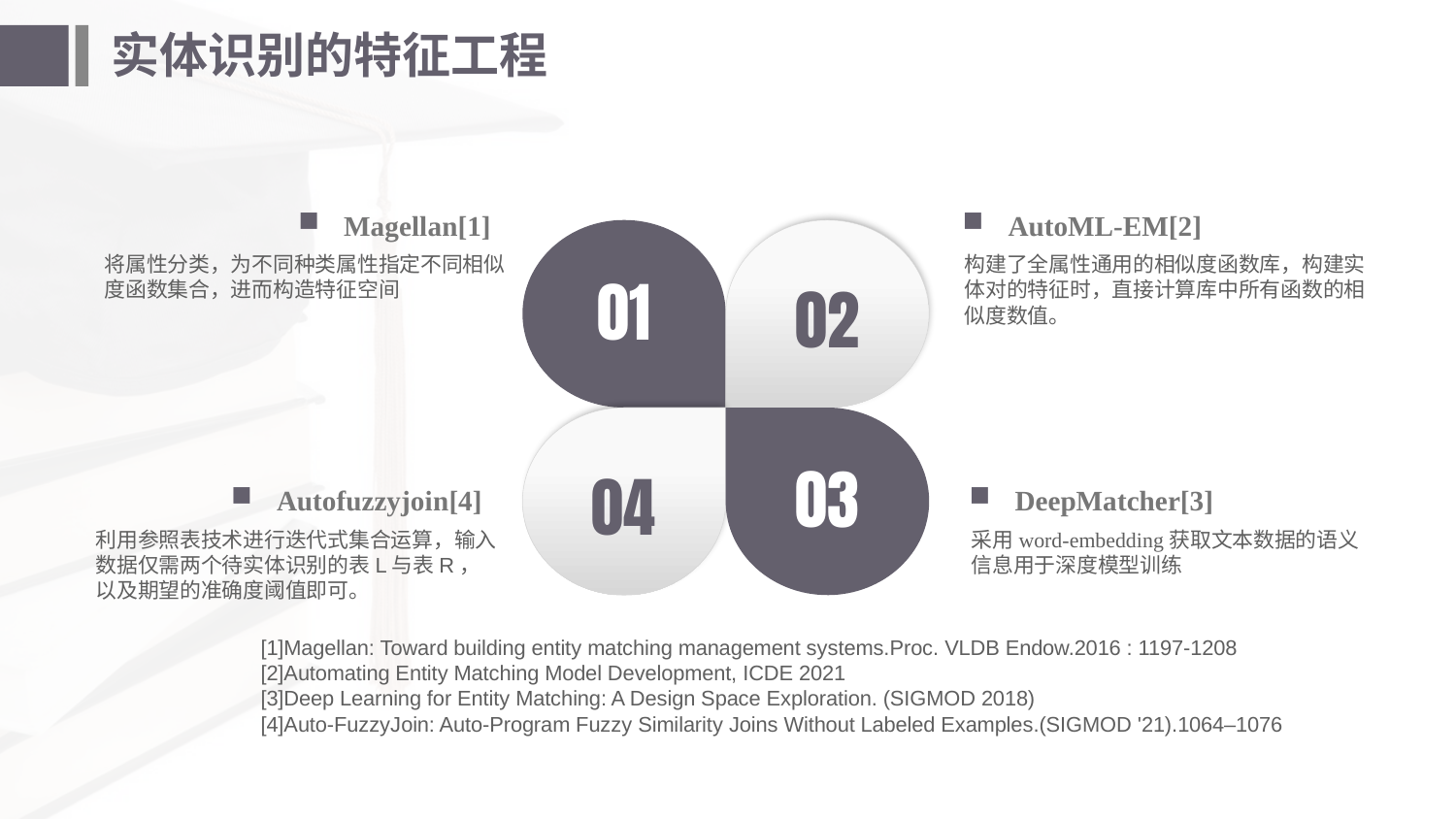

# 实体识别的特征工程
Magellan[1]
AutoML-EM[2]
01
02
将属性分类，为不同种类属性指定不同相似度函数集合，进而构造特征空间
构建了全属性通用的相似度函数库，构建实体对的特征时，直接计算库中所有函数的相似度数值。
04
03
Autofuzzyjoin[4]
DeepMatcher[3]
利用参照表技术进行迭代式集合运算，输入数据仅需两个待实体识别的表L与表R，以及期望的准确度阈值即可。
采用word-embedding获取文本数据的语义信息用于深度模型训练

[1]Magellan: Toward building entity matching management systems.Proc. VLDB Endow.2016 : 1197-1208
[2]Automating Entity Matching Model Development, ICDE 2021
[3]Deep Learning for Entity Matching: A Design Space Exploration. (SIGMOD 2018)
[4]Auto-FuzzyJoin: Auto-Program Fuzzy Similarity Joins Without Labeled Examples.(SIGMOD '21).1064–1076